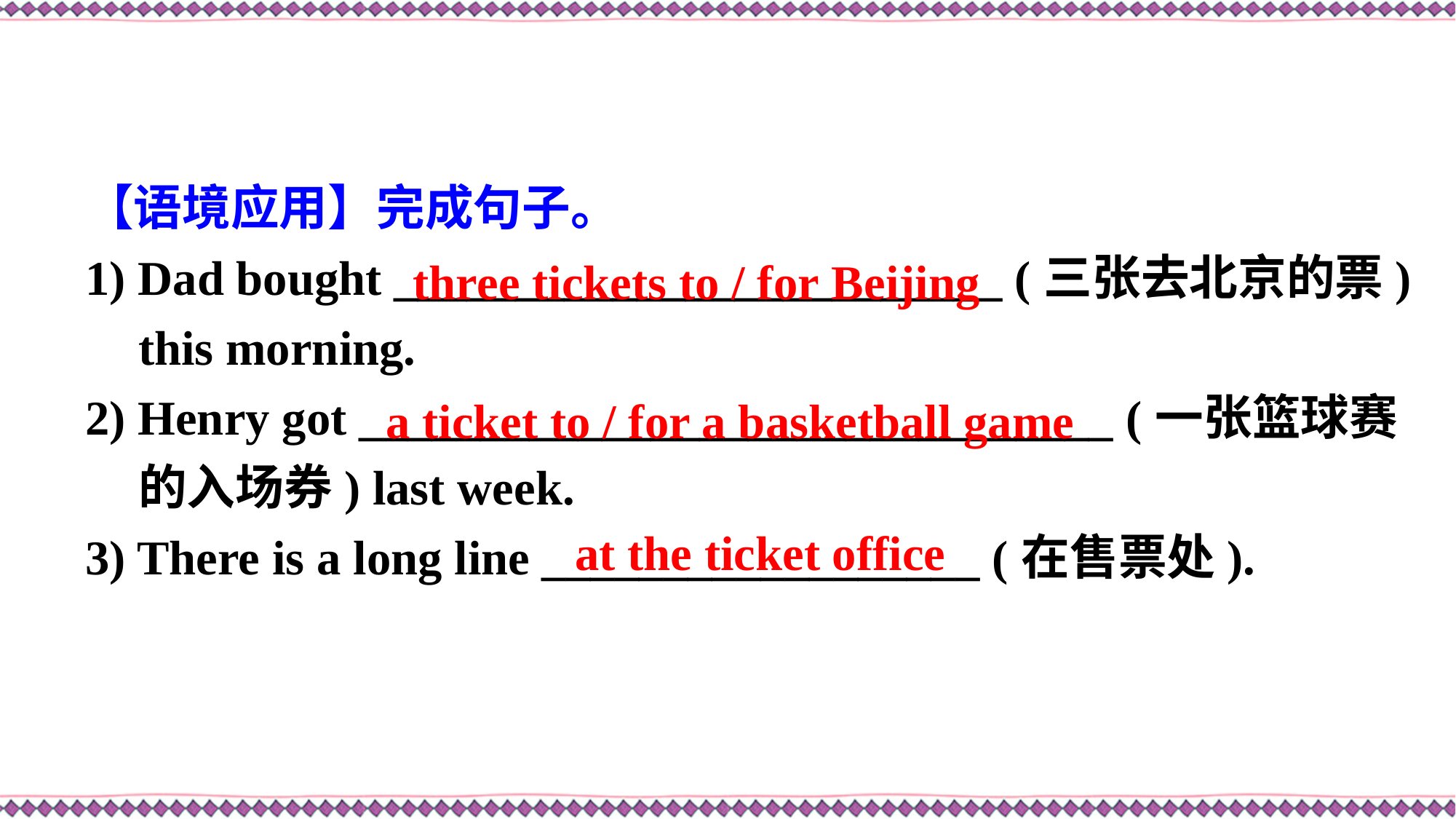

【语境应用】完成句子。
1) Dad bought _________________________ (三张去北京的票) this morning.
2) Henry got _______________________________ (一张篮球赛的入场券) last week.
3) There is a long line __________________ (在售票处).
three tickets to / for Beijing
a ticket to / for a basketball game
at the ticket office